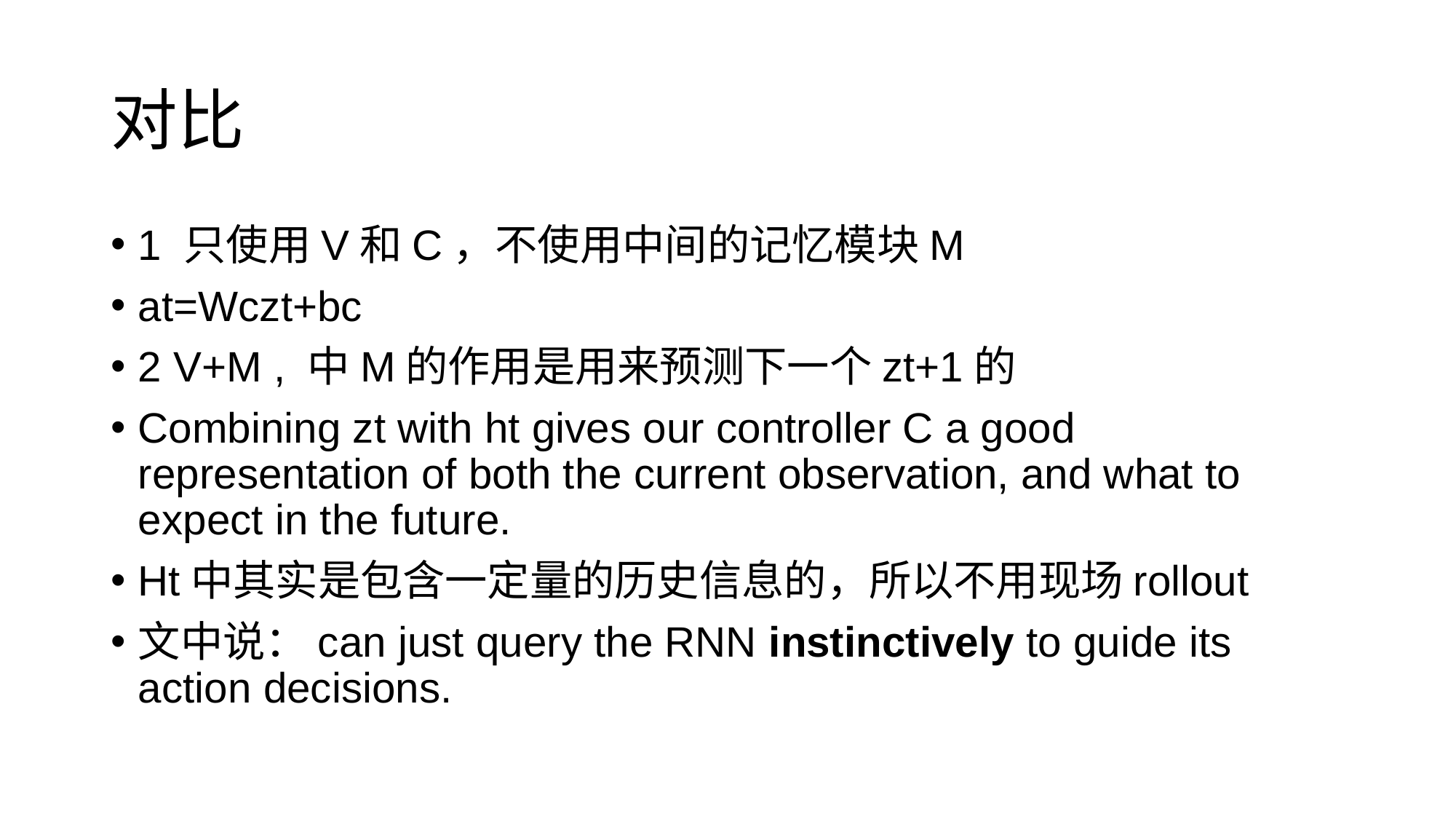

# 对比
1 只使用V和C，不使用中间的记忆模块M
at=Wczt+bc
2 V+M , 中M的作用是用来预测下一个zt+1的
Combining zt with ht gives our controller C a good representation of both the current observation, and what to expect in the future.
Ht中其实是包含一定量的历史信息的，所以不用现场rollout
文中说：can just query the RNN instinctively to guide its action decisions.